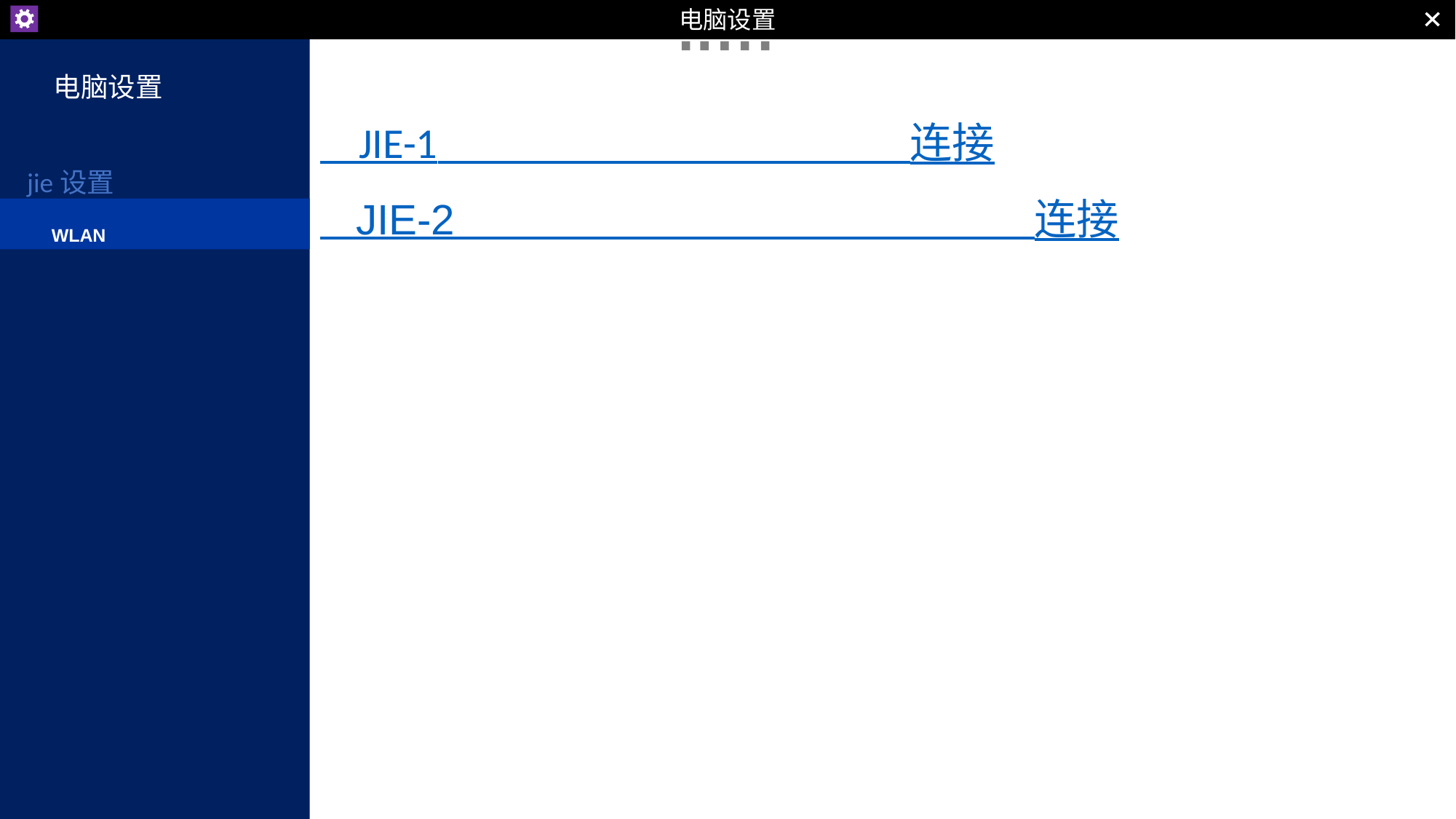

电脑设置

电脑设置
    JIE-1                                                 连接
jie设置

   JIE-2                                                 连接
        WLAN